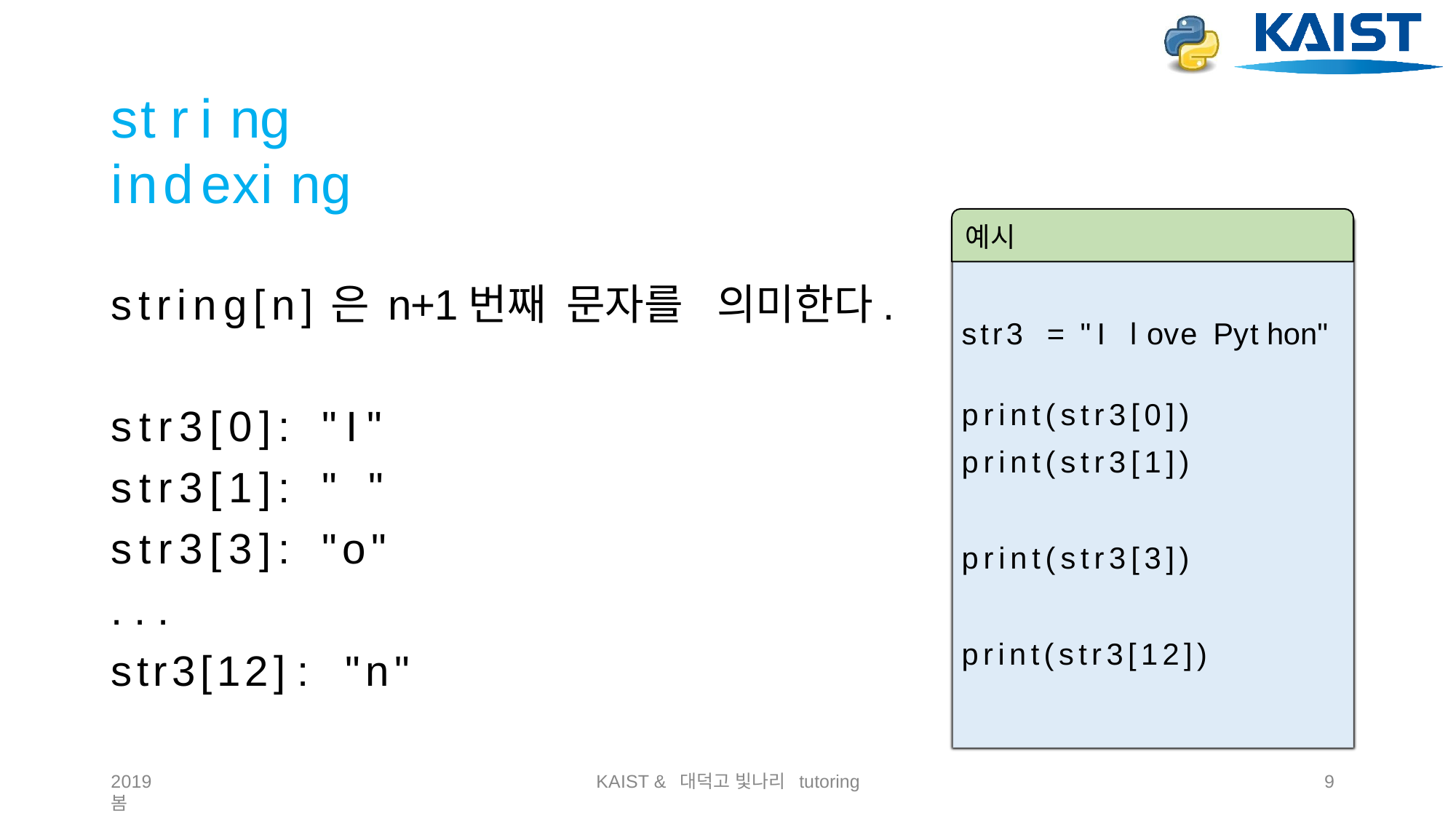

# string	indexing

예시
string[n]은	n+1번째	문자를	의미한다.
str3	=	"I	love	Python"
print(str3[0])
print(str3[1])
str3[0]:	"I"
str3[1]:	"	"
str3[3]:	"o"
...
str3[12]:	"n"
print(str3[3])
print(str3[12])
2019 봄
KAIST & 대덕고 빛나리 tutoring
9